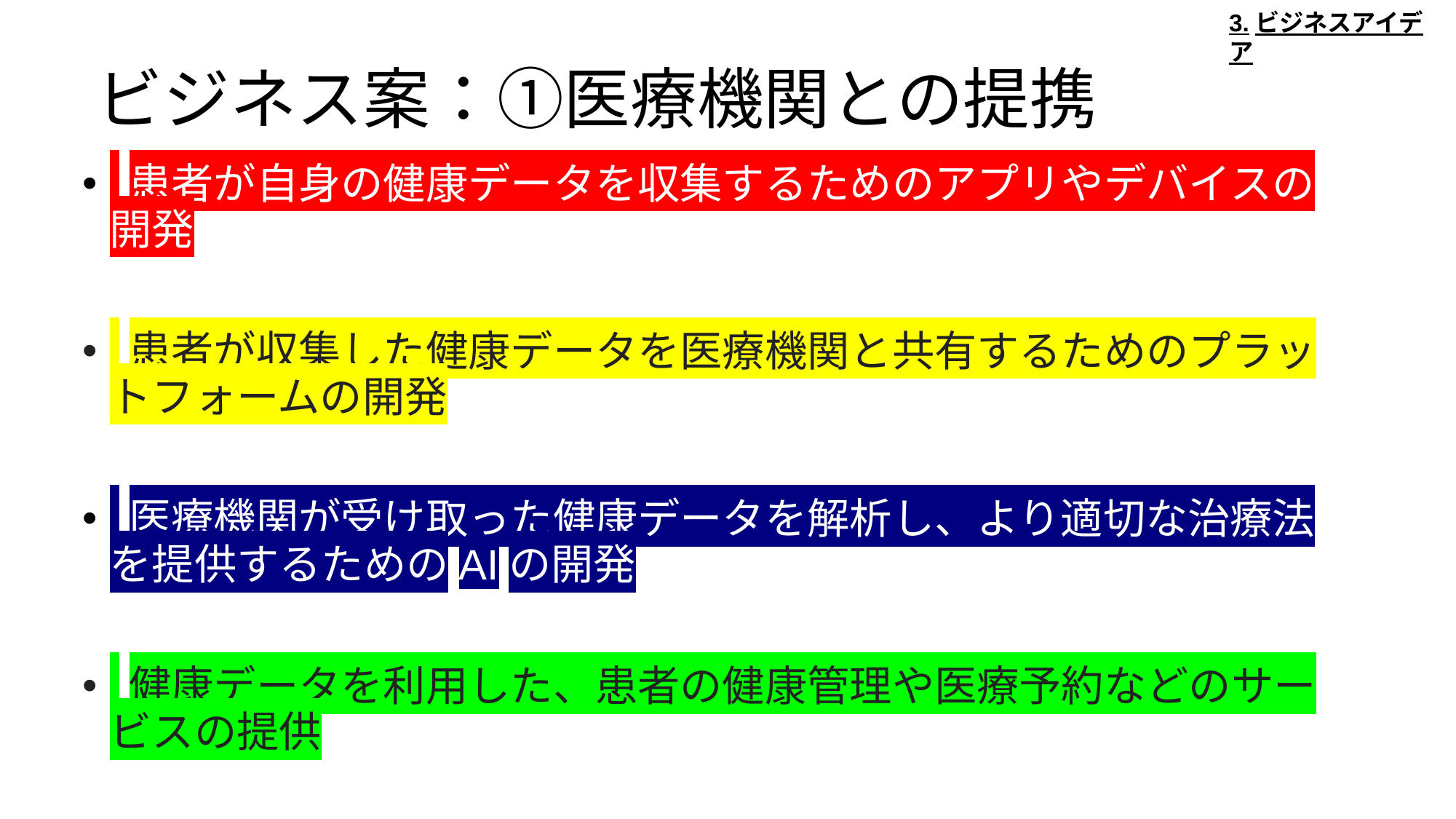

3.ビジネスアイデア
# ビジネス案：①医療機関との提携
 患者が自身の健康データを収集するためのアプリやデバイスの開発

 患者が収集した健康データを医療機関と共有するためのプラットフォームの開発

 医療機関が受け取った健康データを解析し、より適切な治療法を提供するためのAIの開発

 健康データを利用した、患者の健康管理や医療予約などのサービスの提供